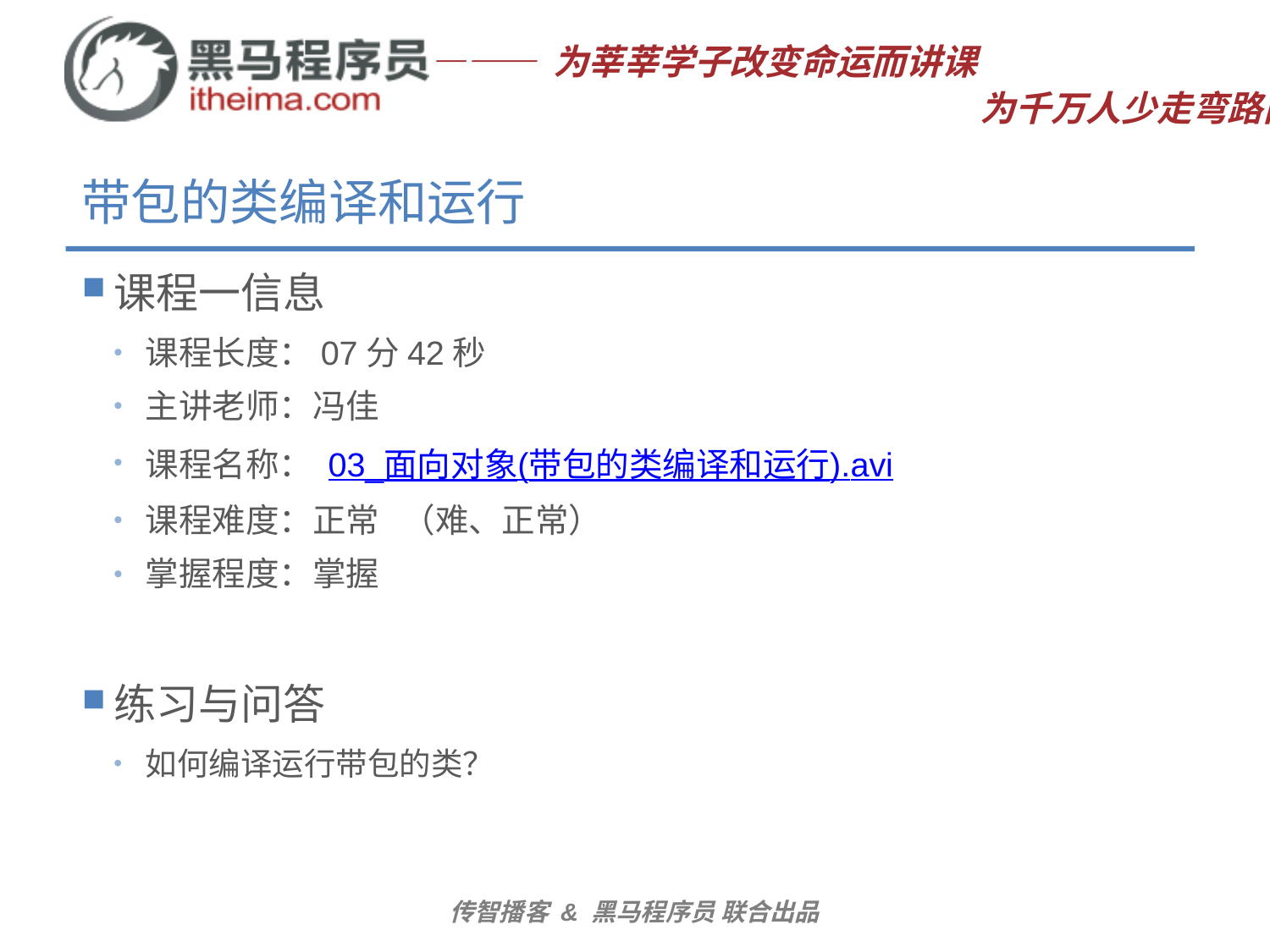

# 带包的类编译和运行
课程一信息
课程长度：07分42秒
主讲老师：冯佳
课程名称： 03_面向对象(带包的类编译和运行).avi
课程难度：正常   （难、正常）
掌握程度：掌握

练习与问答
如何编译运行带包的类？